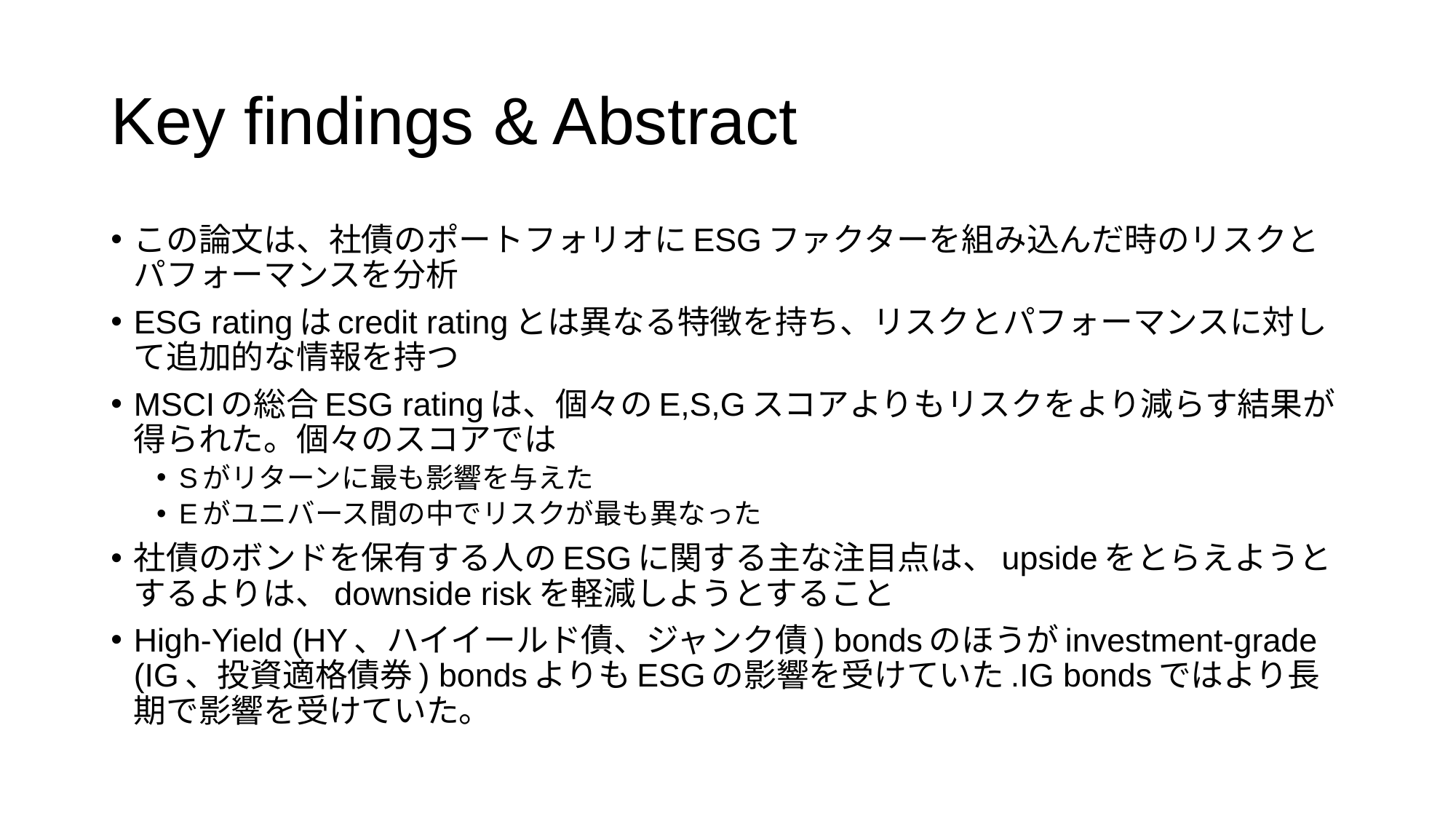

# Key findings & Abstract
この論文は、社債のポートフォリオにESGファクターを組み込んだ時のリスクとパフォーマンスを分析
ESG ratingはcredit ratingとは異なる特徴を持ち、リスクとパフォーマンスに対して追加的な情報を持つ
MSCIの総合ESG ratingは、個々のE,S,Gスコアよりもリスクをより減らす結果が得られた。個々のスコアでは
Sがリターンに最も影響を与えた
Eがユニバース間の中でリスクが最も異なった
社債のボンドを保有する人のESGに関する主な注目点は、upsideをとらえようとするよりは、downside riskを軽減しようとすること
High-Yield (HY、ハイイールド債、ジャンク債) bondsのほうがinvestment-grade (IG、投資適格債券) bondsよりもESGの影響を受けていた.IG bondsではより長期で影響を受けていた。